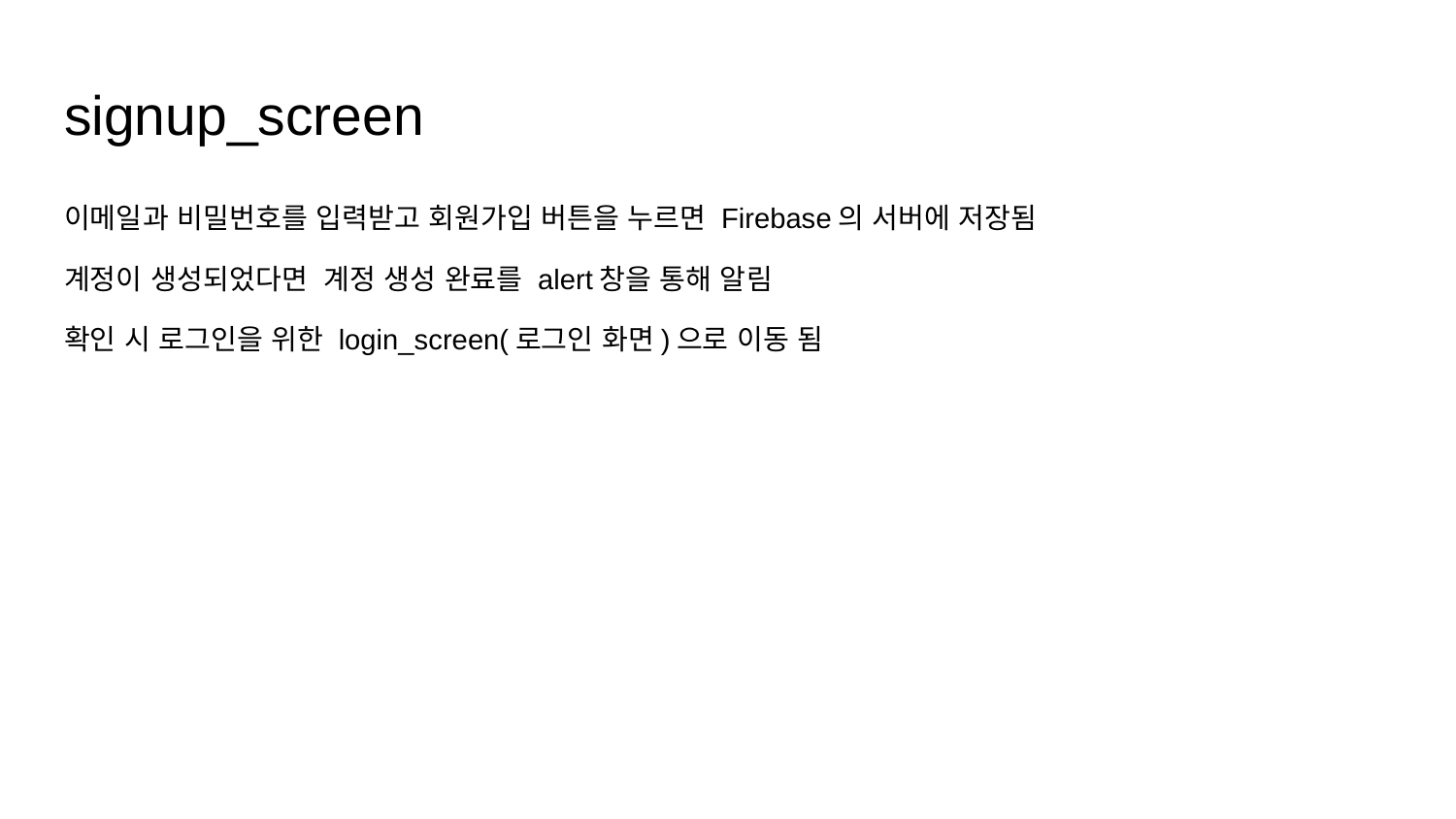

# signup_screen
이메일과 비밀번호를 입력받고 회원가입 버튼을 누르면 Firebase의 서버에 저장됨
계정이 생성되었다면  계정 생성 완료를 alert창을 통해 알림
확인 시 로그인을 위한 login_screen(로그인 화면)으로 이동 됨